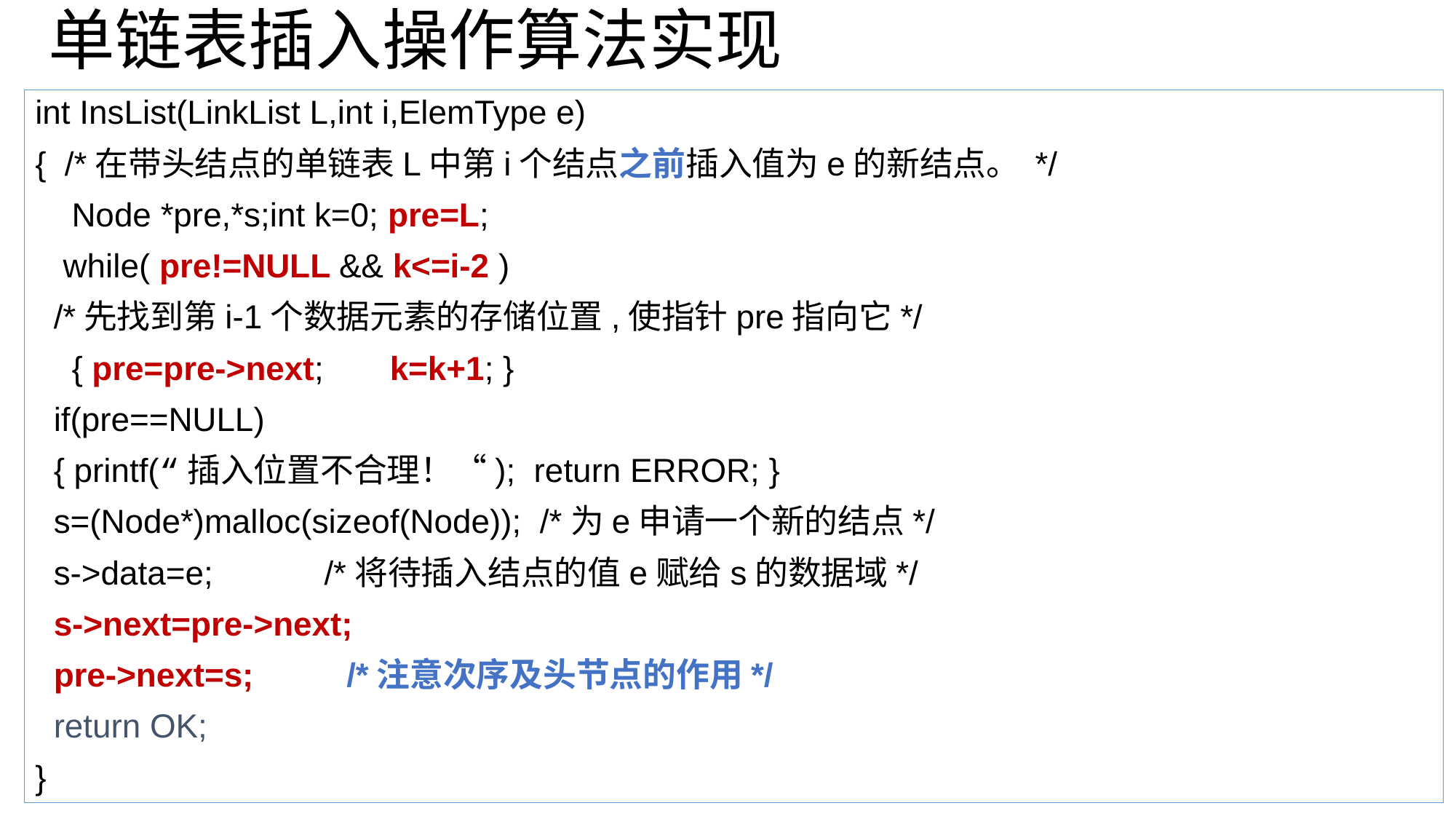

# 单链表插入操作算法实现
int InsList(LinkList L,int i,ElemType e)
{  /*在带头结点的单链表L中第i个结点之前插入值为e的新结点。 */
	 Node *pre,*s;int k=0; pre=L;
   while( pre!=NULL && k<=i-2 )
  /*先找到第i-1个数据元素的存储位置,使指针pre指向它*/
	 { pre=pre->next;	k=k+1; }
  if(pre==NULL)
  { printf(“插入位置不合理！“);  return ERROR; }
  s=(Node*)malloc(sizeof(Node));  /*为e申请一个新的结点*/
  s->data=e;            /*将待插入结点的值e赋给s的数据域*/
  s->next=pre->next;
  pre->next=s;          /*注意次序及头节点的作用*/
  return OK;
}
41